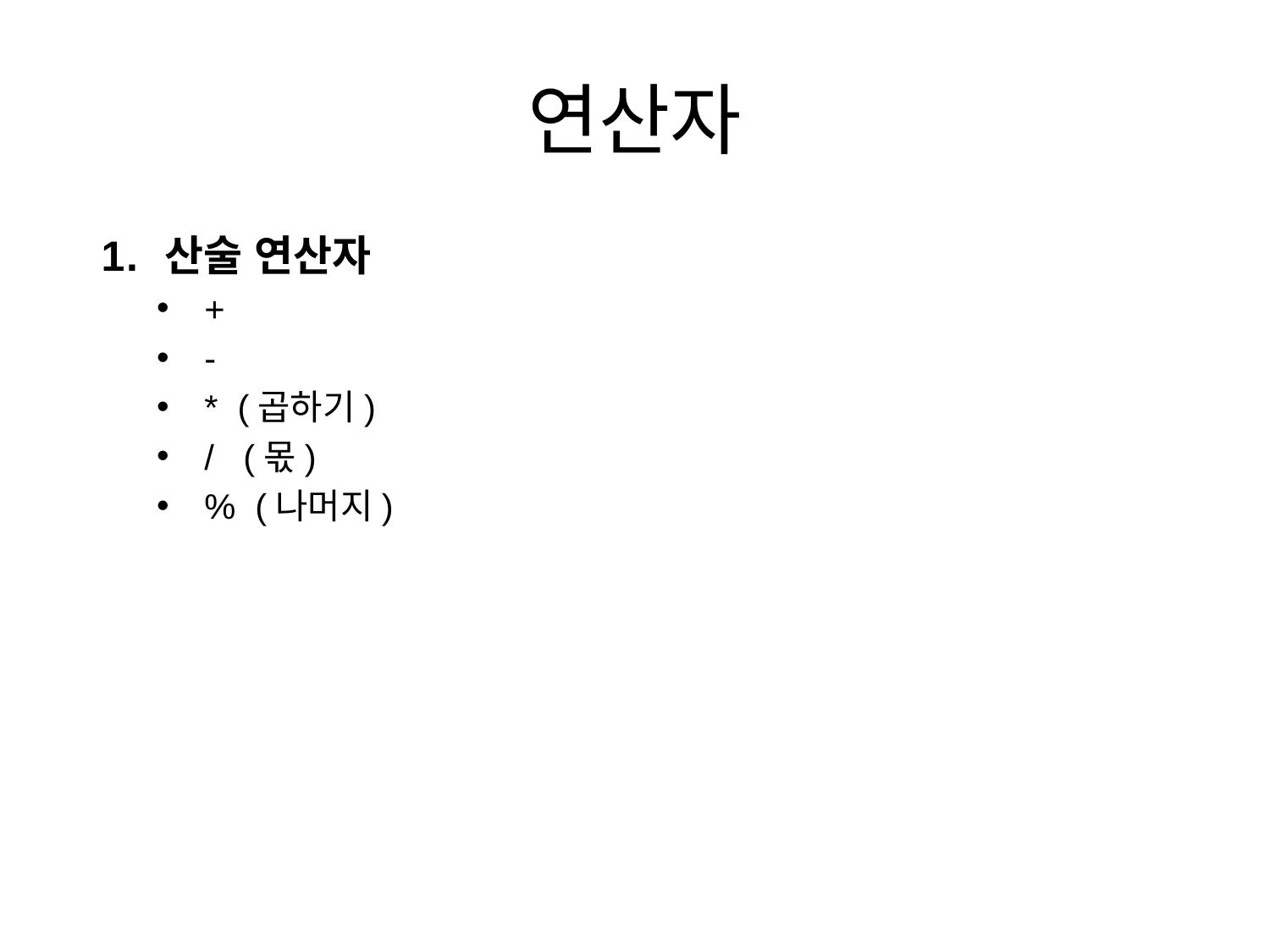

# 연산자
산술 연산자
+
-
*  (곱하기)
/   (몫)
%  (나머지)